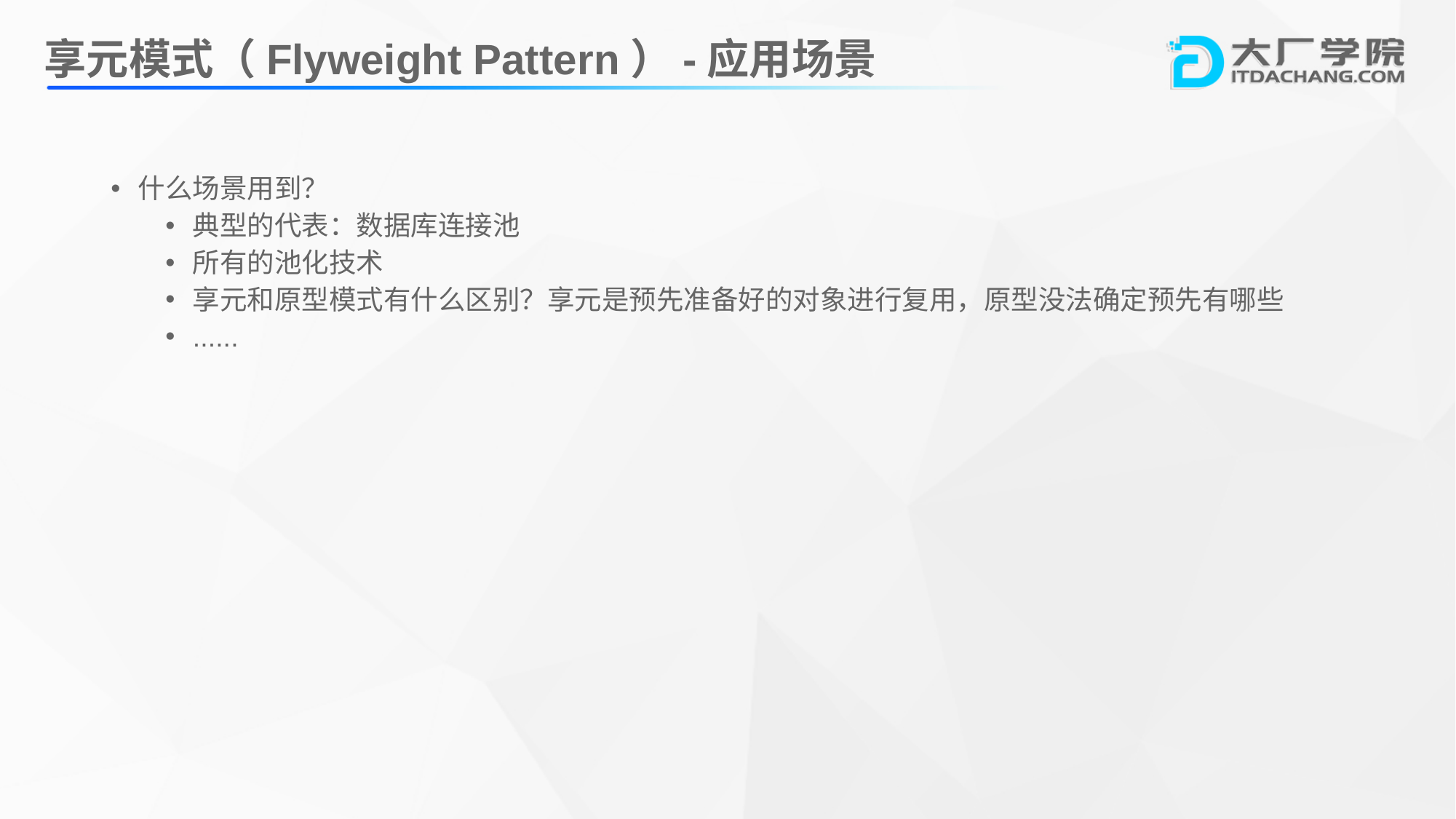

# 享元模式（Flyweight Pattern）-应用场景
什么场景用到？
典型的代表：数据库连接池
所有的池化技术
享元和原型模式有什么区别？享元是预先准备好的对象进行复用，原型没法确定预先有哪些
......